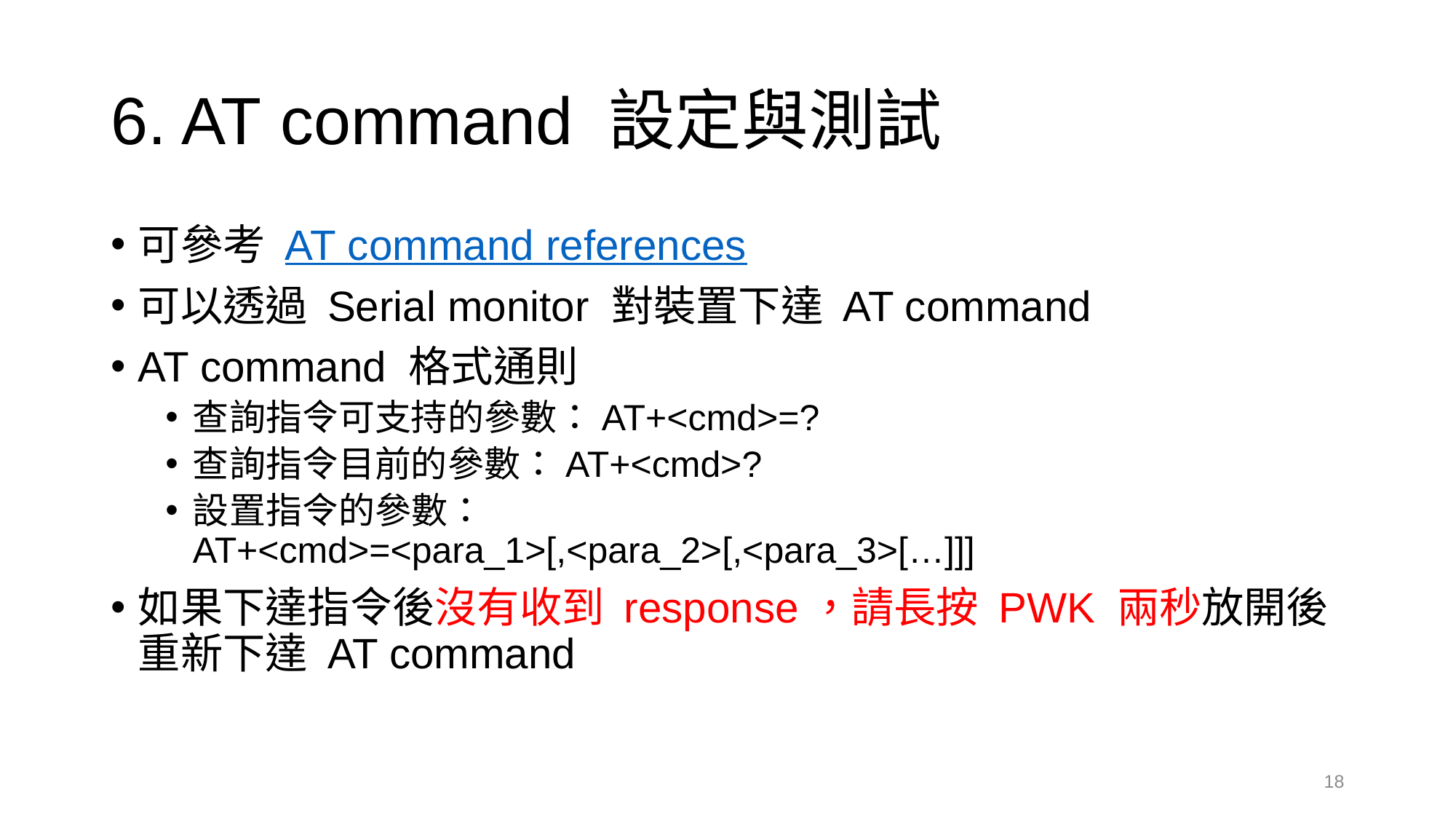

# 6. AT command 設定與測試
可參考 AT command references
可以透過 Serial monitor 對裝置下達 AT command
AT command 格式通則
查詢指令可支持的參數：AT+<cmd>=?
查詢指令目前的參數：AT+<cmd>?
設置指令的參數：
AT+<cmd>=<para_1>[,<para_2>[,<para_3>[…]]]
如果下達指令後沒有收到 response，請長按 PWK 兩秒放開後
重新下達 AT command

18